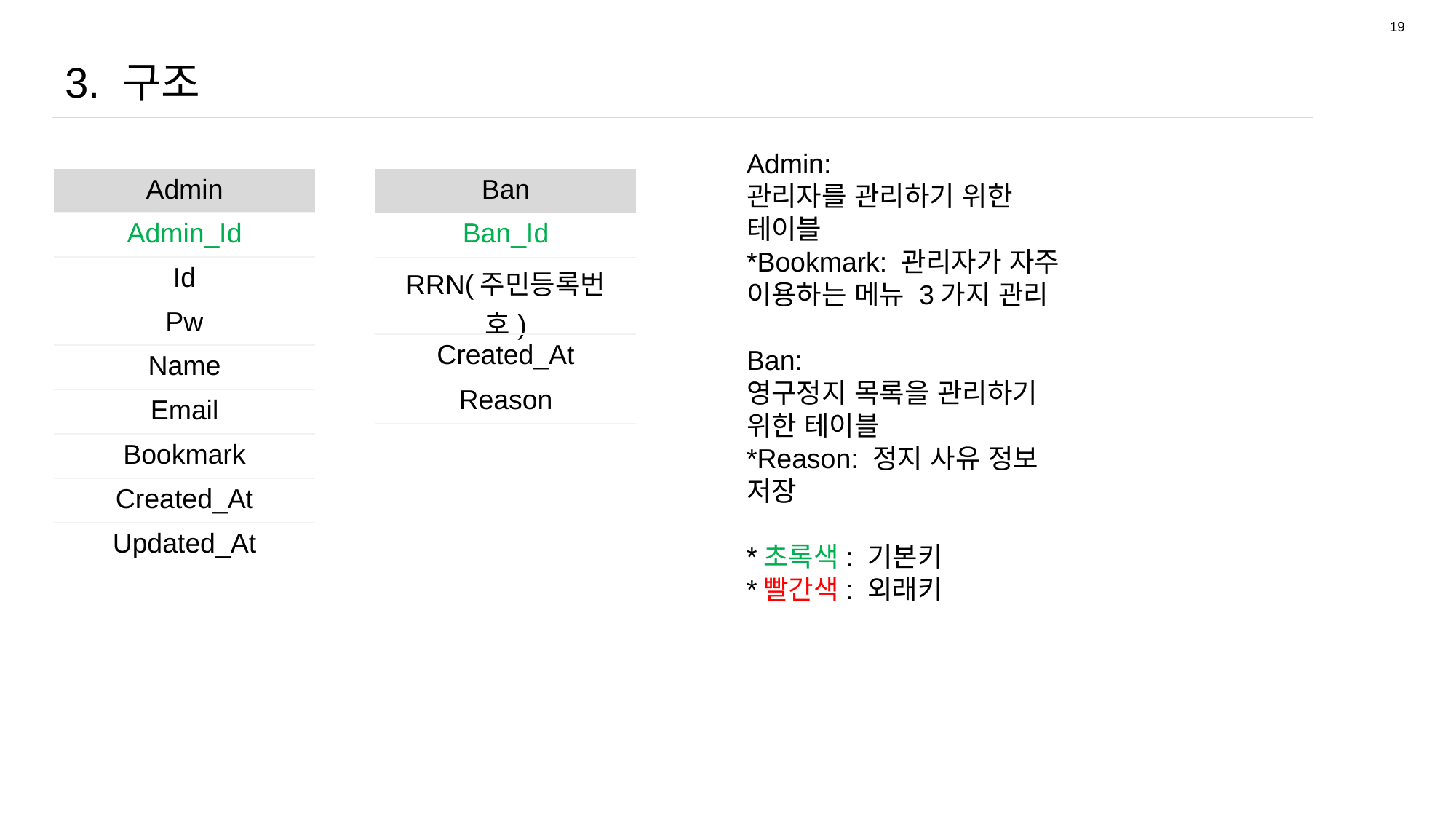

19
# 3. 구조

Admin:
관리자를 관리하기 위한 테이블
*Bookmark: 관리자가 자주 이용하는 메뉴 3가지 관리

Ban:
영구정지 목록을 관리하기 위한 테이블
*Reason: 정지 사유 정보 저장

*초록색: 기본키
*빨간색: 외래키
| Admin |
| --- |
| Admin\_Id |
| Id |
| Pw |
| Name |
| Email |
| Bookmark |
| Created\_At |
| Updated\_At |
| Ban |
| --- |
| Ban\_Id |
| RRN(주민등록번호) |
| Created\_At |
| Reason |